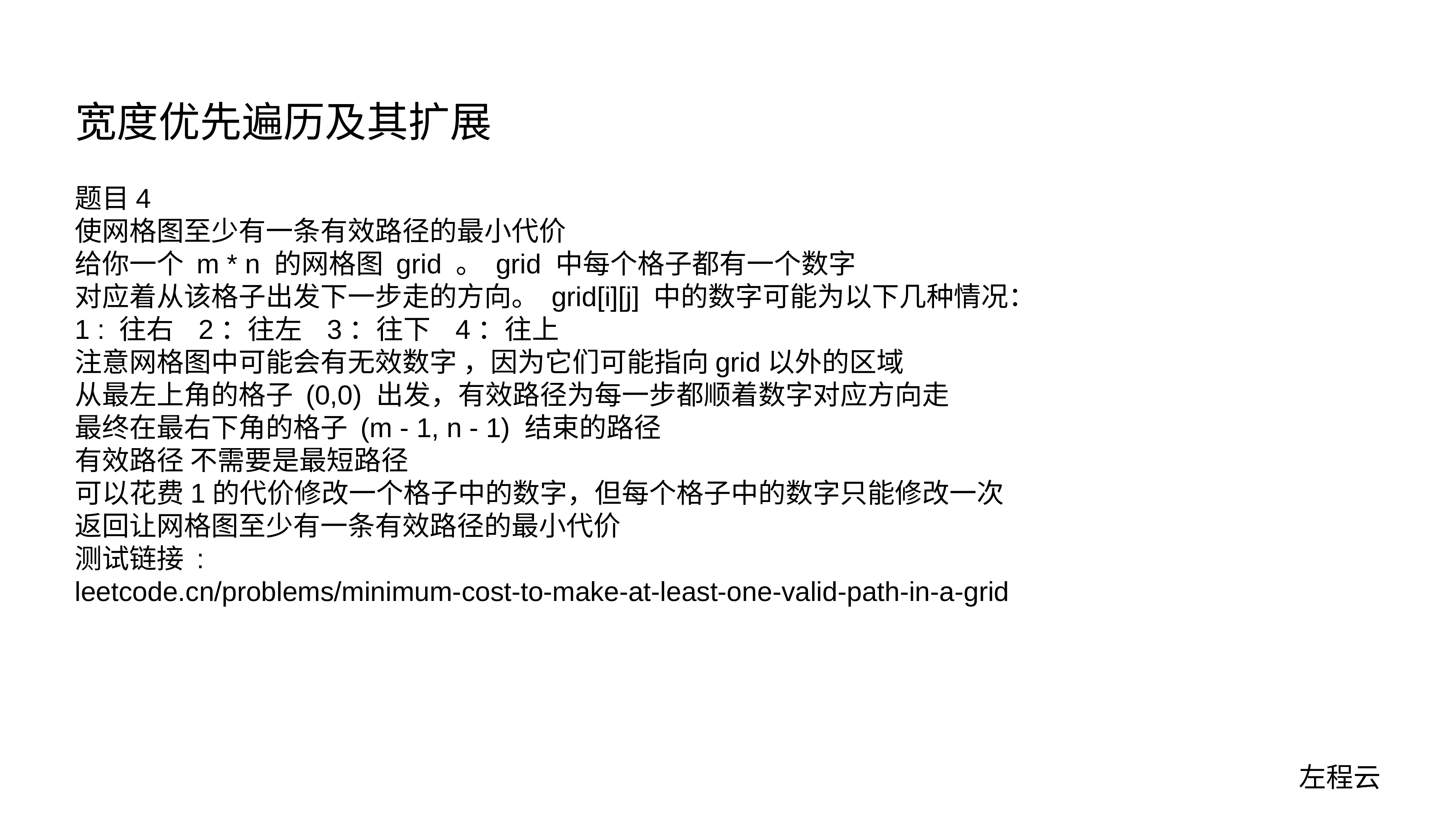

# 宽度优先遍历及其扩展
题目4
使网格图至少有一条有效路径的最小代价
给你一个 m * n 的网格图 grid 。 grid 中每个格子都有一个数字
对应着从该格子出发下一步走的方向。 grid[i][j] 中的数字可能为以下几种情况：
1 : 往右   2：往左   3：往下   4：往上
注意网格图中可能会有无效数字 ，因为它们可能指向grid以外的区域
从最左上角的格子 (0,0) 出发，有效路径为每一步都顺着数字对应方向走
最终在最右下角的格子 (m - 1, n - 1) 结束的路径
有效路径 不需要是最短路径
可以花费1的代价修改一个格子中的数字，但每个格子中的数字只能修改一次
返回让网格图至少有一条有效路径的最小代价
测试链接 :
leetcode.cn/problems/minimum-cost-to-make-at-least-one-valid-path-in-a-grid
左程云